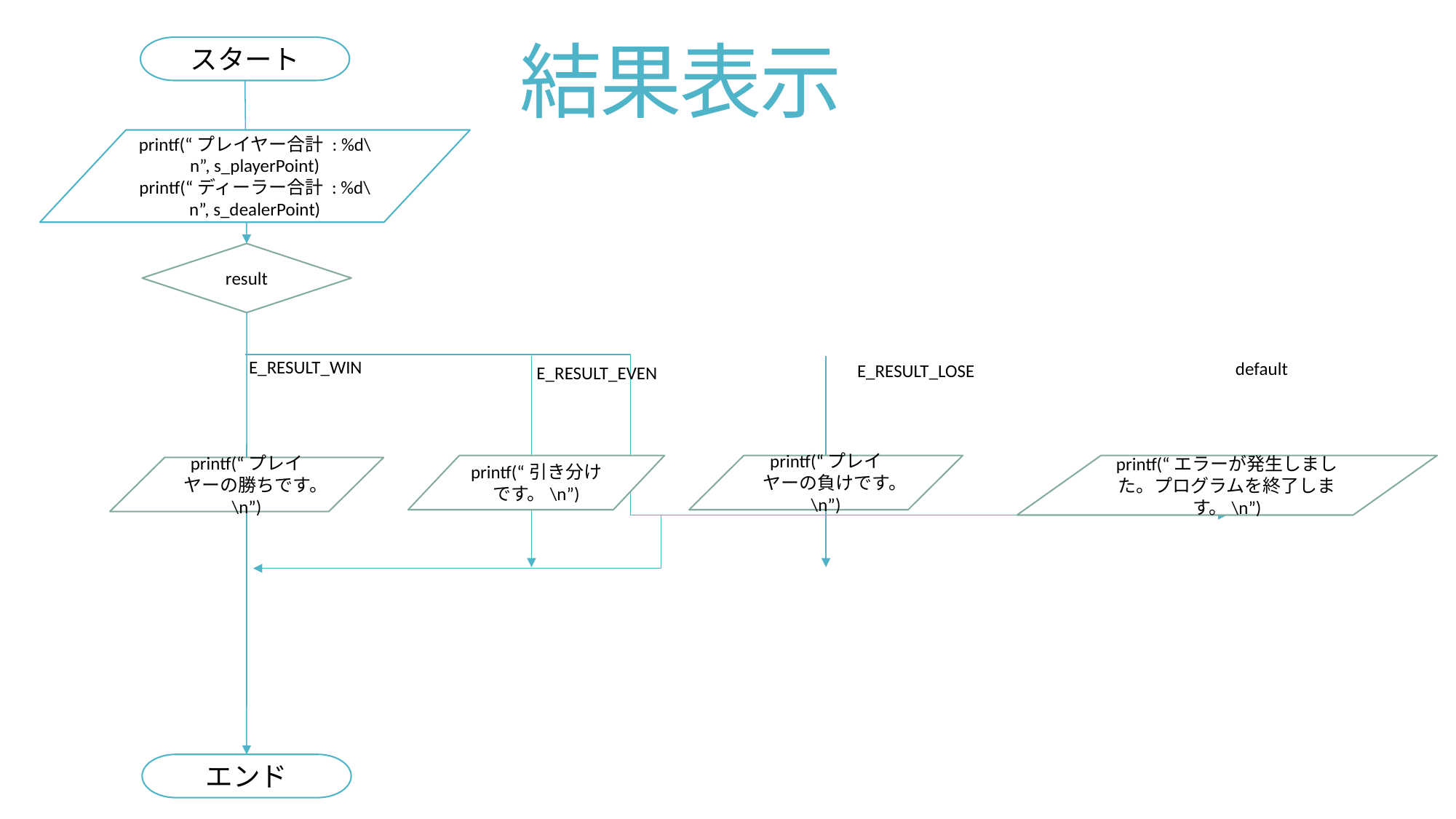

スタート
結果表示
printf(“プレイヤー合計 : %d\n”, s_playerPoint)
printf(“ディーラー合計 : %d\n”, s_dealerPoint)
result
E_RESULT_WIN
default
E_RESULT_LOSE
E_RESULT_EVEN
printf(“引き分けです。\n”)
printf(“プレイヤーの負けです。\n”)
printf(“エラーが発生しました。プログラムを終了します。\n”)
printf(“プレイヤーの勝ちです。\n”)
エンド